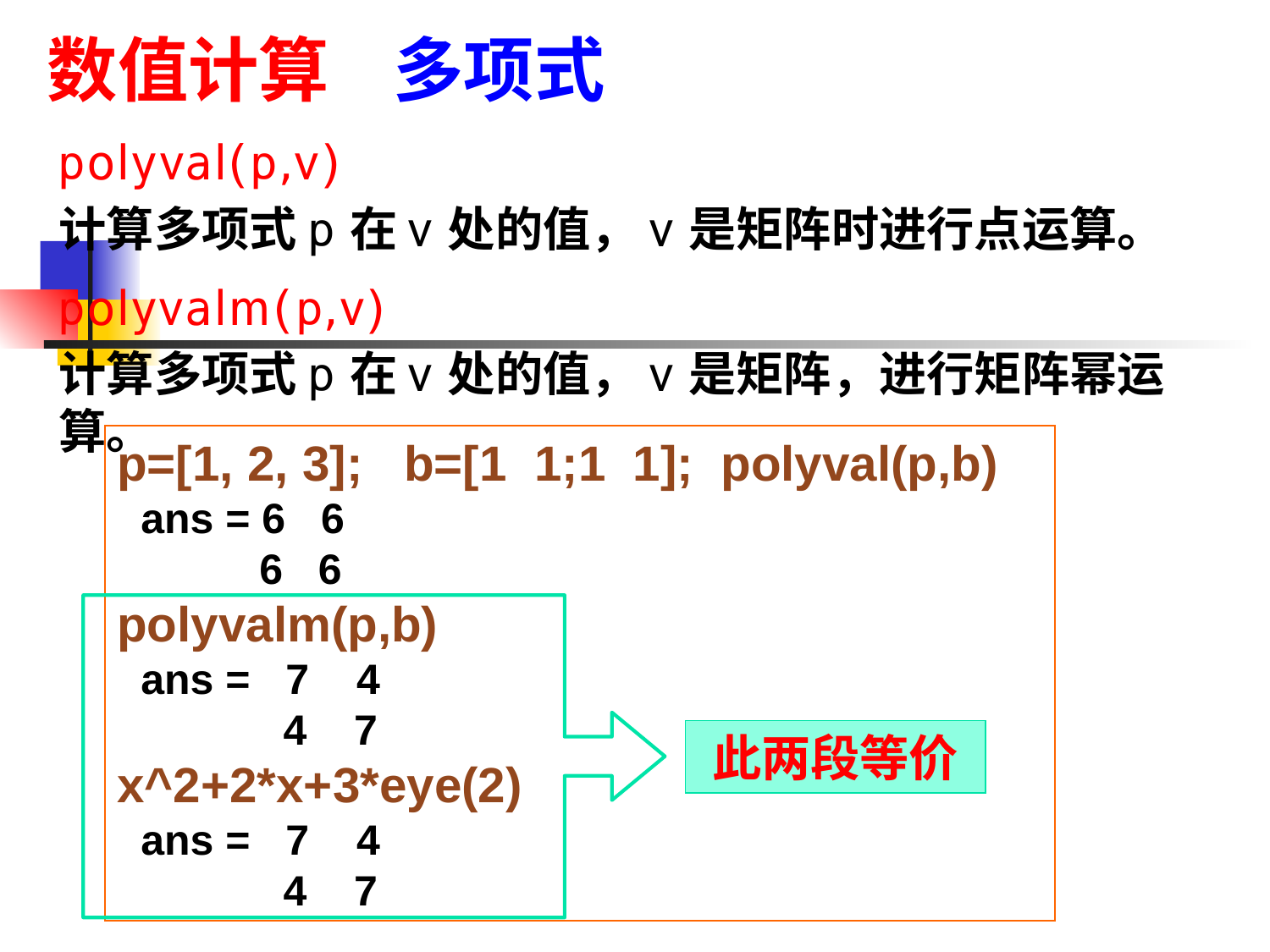

数值计算    多项式
polyval(p,v)
计算多项式p在v处的值，v是矩阵时进行点运算。
polyvalm(p,v)
计算多项式p在v处的值，v是矩阵，进行矩阵幂运算。
p=[1, 2, 3];   b=[1  1;1  1];  polyval(p,b)
  ans = 6   6
            6   6
polyvalm(p,b)
  ans =   7    4
              4    7
x^2+2*x+3*eye(2)
  ans =   7    4
              4    7

此两段等价
19
polyval和polyvalm有很大差别